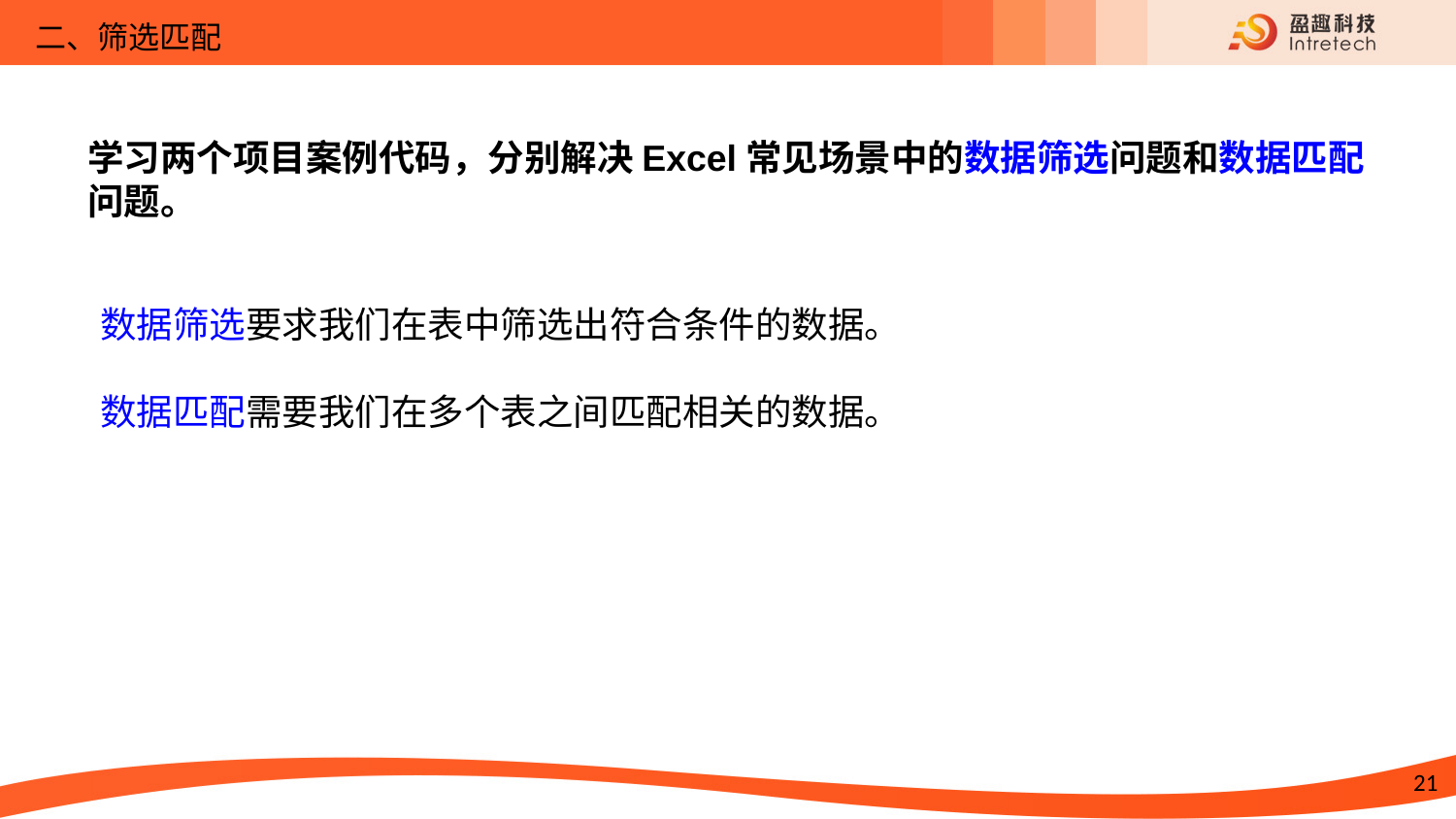

二、筛选匹配
学习两个项目案例代码，分别解决Excel常见场景中的数据筛选问题和数据匹配问题。
数据筛选要求我们在表中筛选出符合条件的数据。
数据匹配需要我们在多个表之间匹配相关的数据。